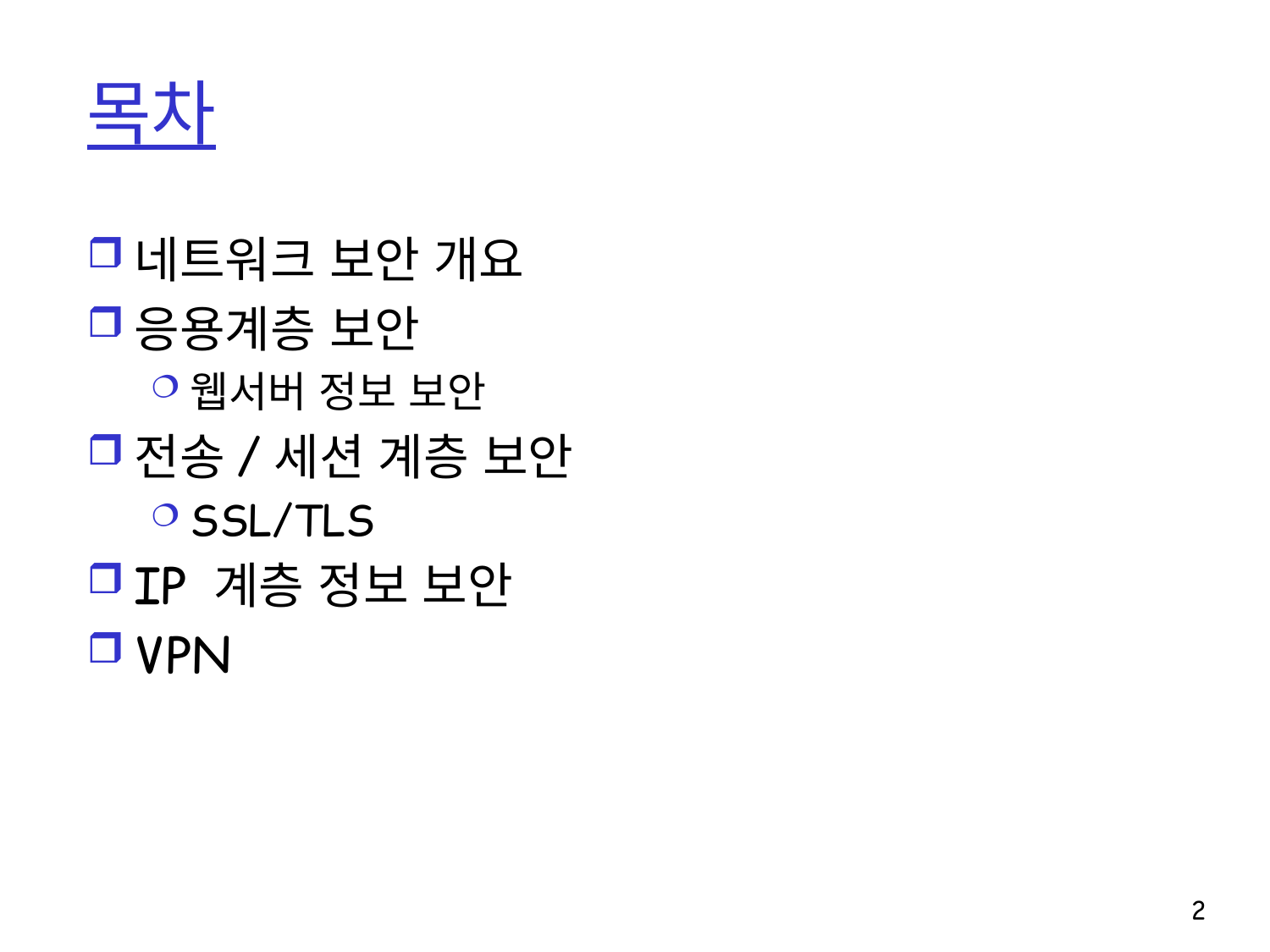

# 목차
네트워크 보안 개요
응용계층 보안
웹서버 정보 보안
전송/세션 계층 보안
SSL/TLS
IP 계층 정보 보안
VPN
2